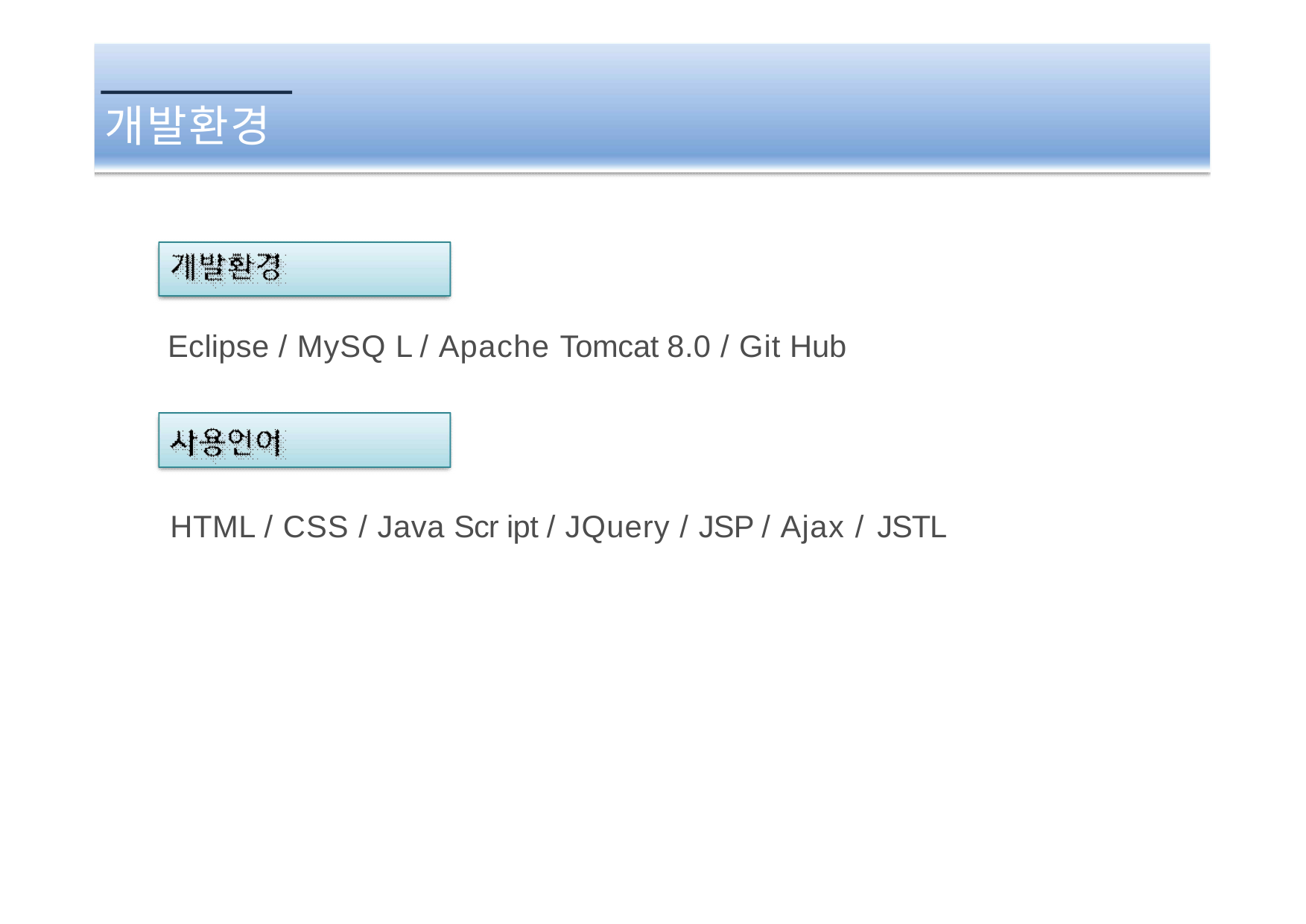

# 개발환경
Eclipse / MySQ L / Apache Tomcat 8.0 / Git Hub
HTML / CSS / Java Scr ipt / JQuery / JSP / Ajax / JSTL